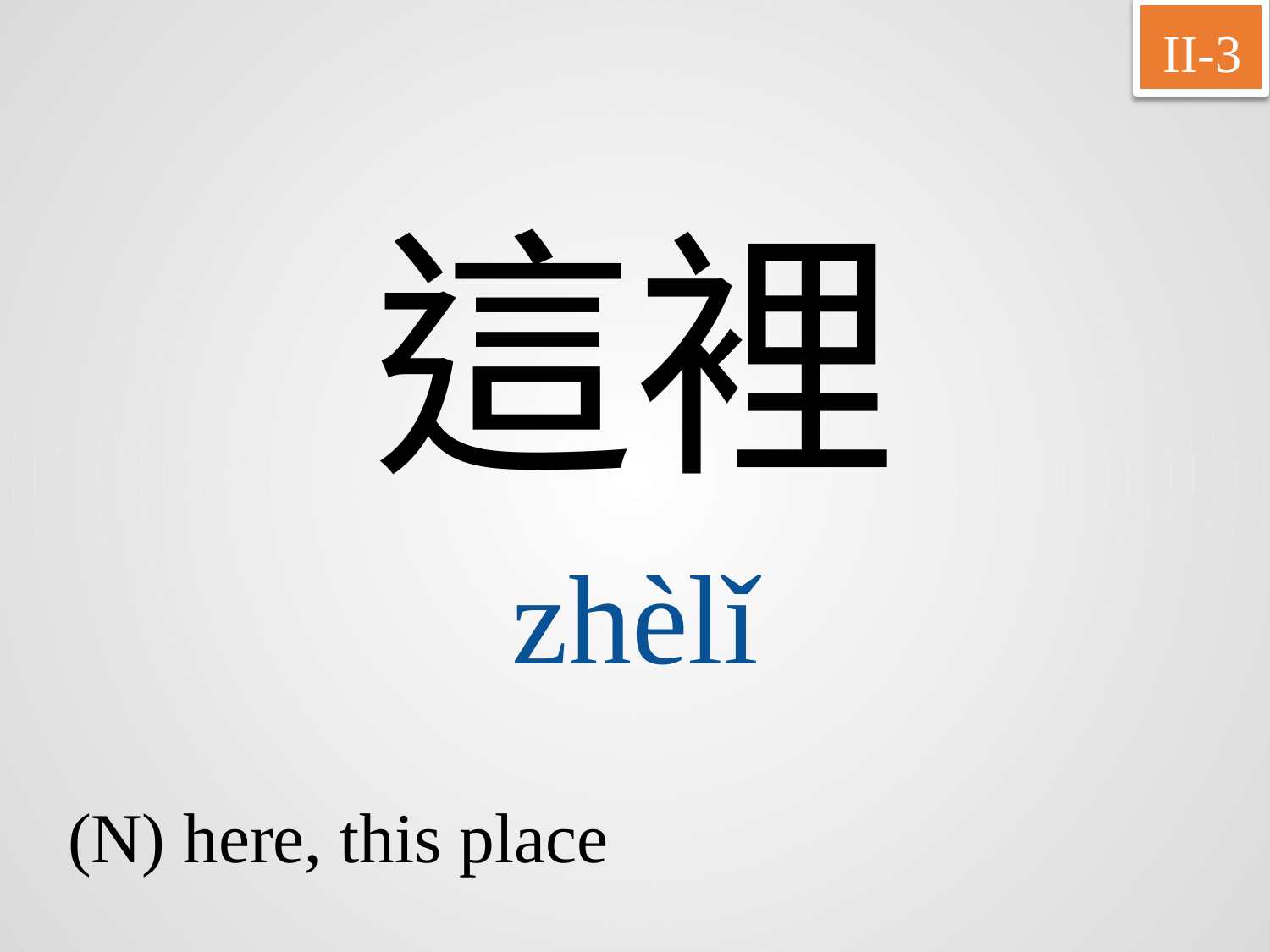

II-3

這裡
zhèlǐ
(N) here, this place